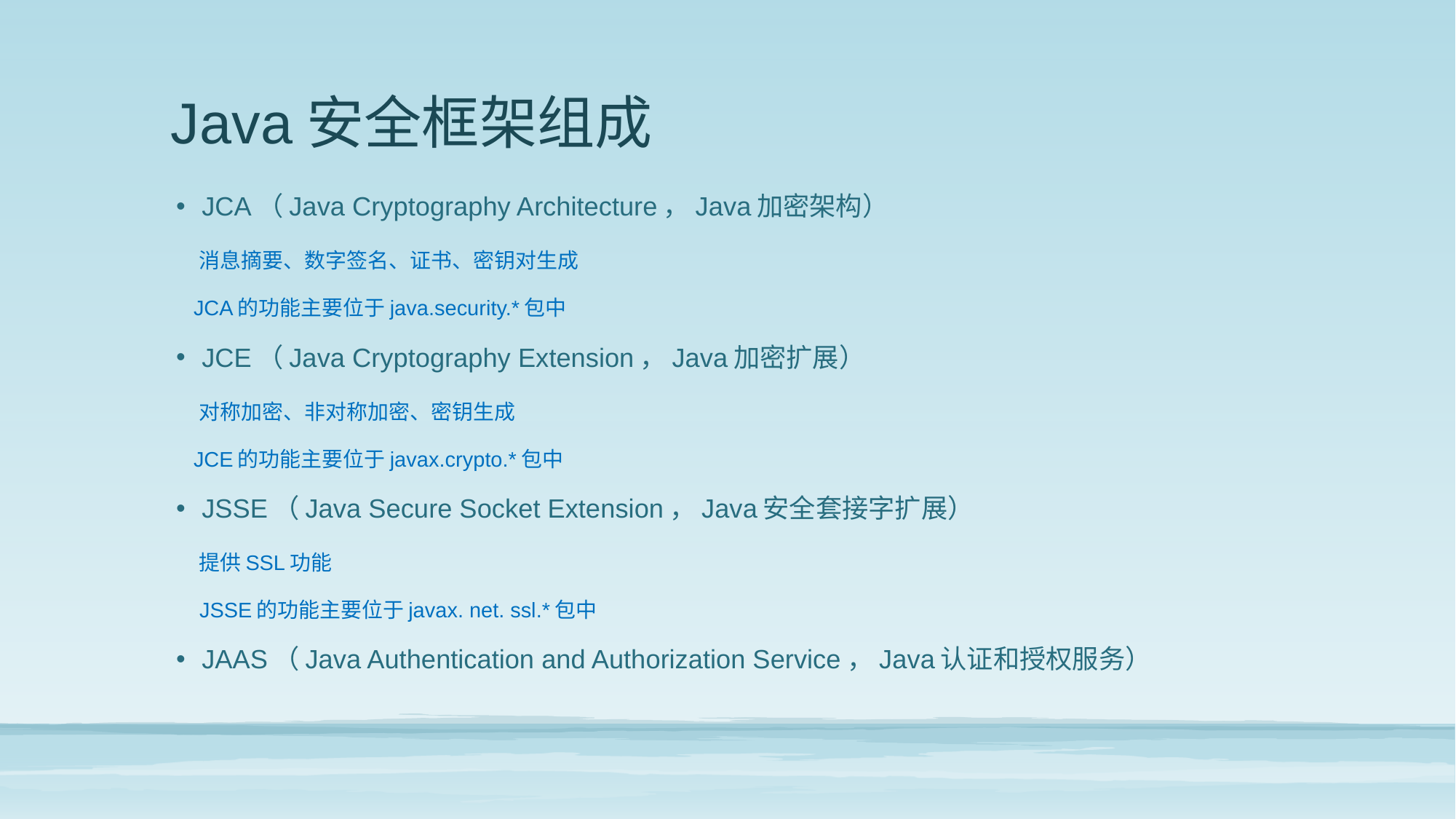

# Java安全框架组成
JCA（Java Cryptography Architecture，Java加密架构）
   消息摘要、数字签名、证书、密钥对生成
   JCA的功能主要位于java.security.*包中
JCE（Java Cryptography Extension，Java加密扩展）
   对称加密、非对称加密、密钥生成
   JCE的功能主要位于javax.crypto.*包中
JSSE（Java Secure Socket Extension，Java安全套接字扩展）
   提供SSL功能
    JSSE的功能主要位于javax. net. ssl.*包中
JAAS（Java Authentication and Authorization Service，Java认证和授权服务）